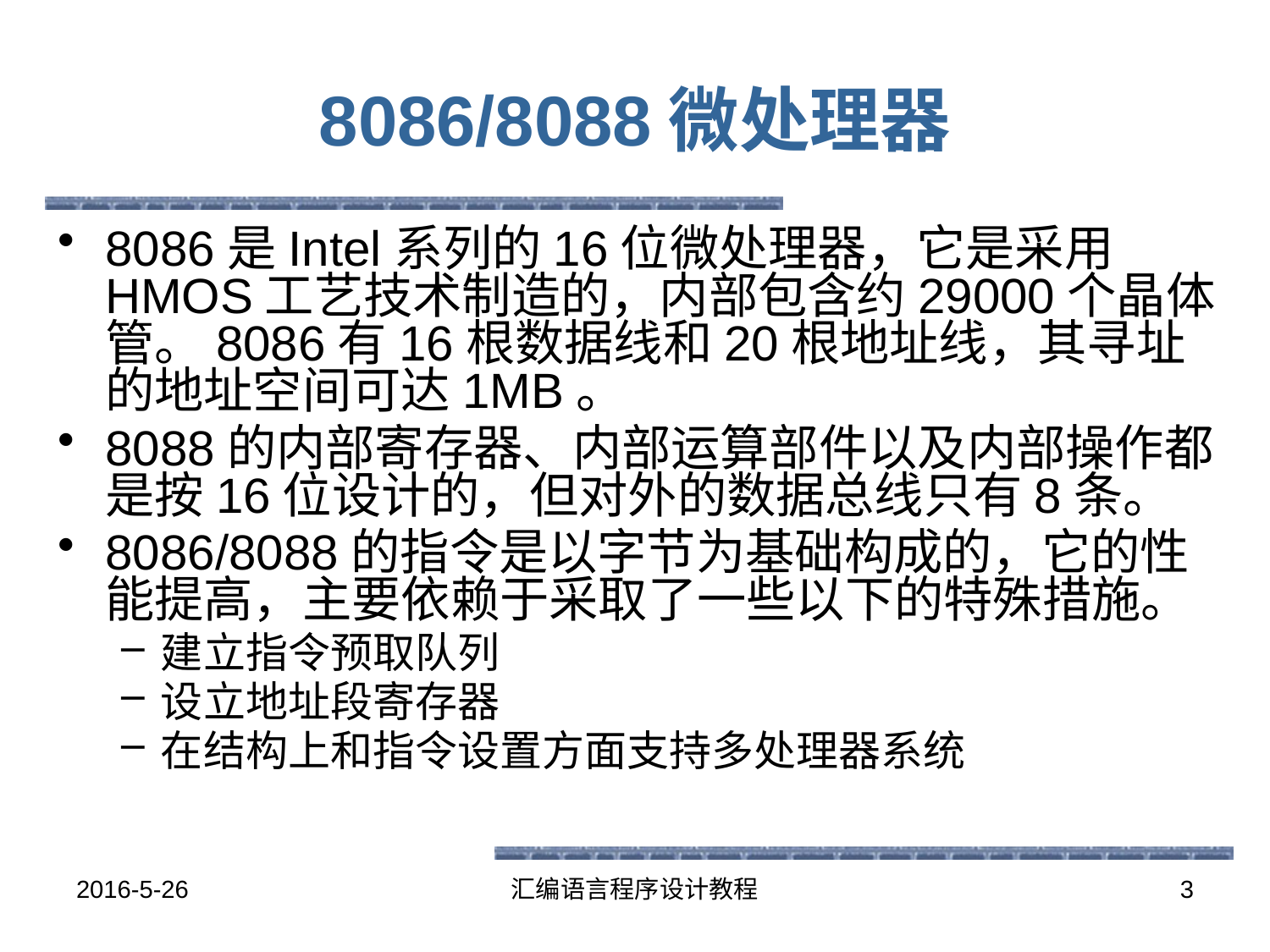

# 8086/8088微处理器
8086是Intel系列的16位微处理器，它是采用HMOS工艺技术制造的，内部包含约29000个晶体管。8086有16根数据线和20根地址线，其寻址的地址空间可达1MB。
8088的内部寄存器、内部运算部件以及内部操作都是按16位设计的，但对外的数据总线只有8条。
8086/8088的指令是以字节为基础构成的，它的性能提高，主要依赖于采取了一些以下的特殊措施。
建立指令预取队列
设立地址段寄存器
在结构上和指令设置方面支持多处理器系统
2016-5-26
汇编语言程序设计教程
3